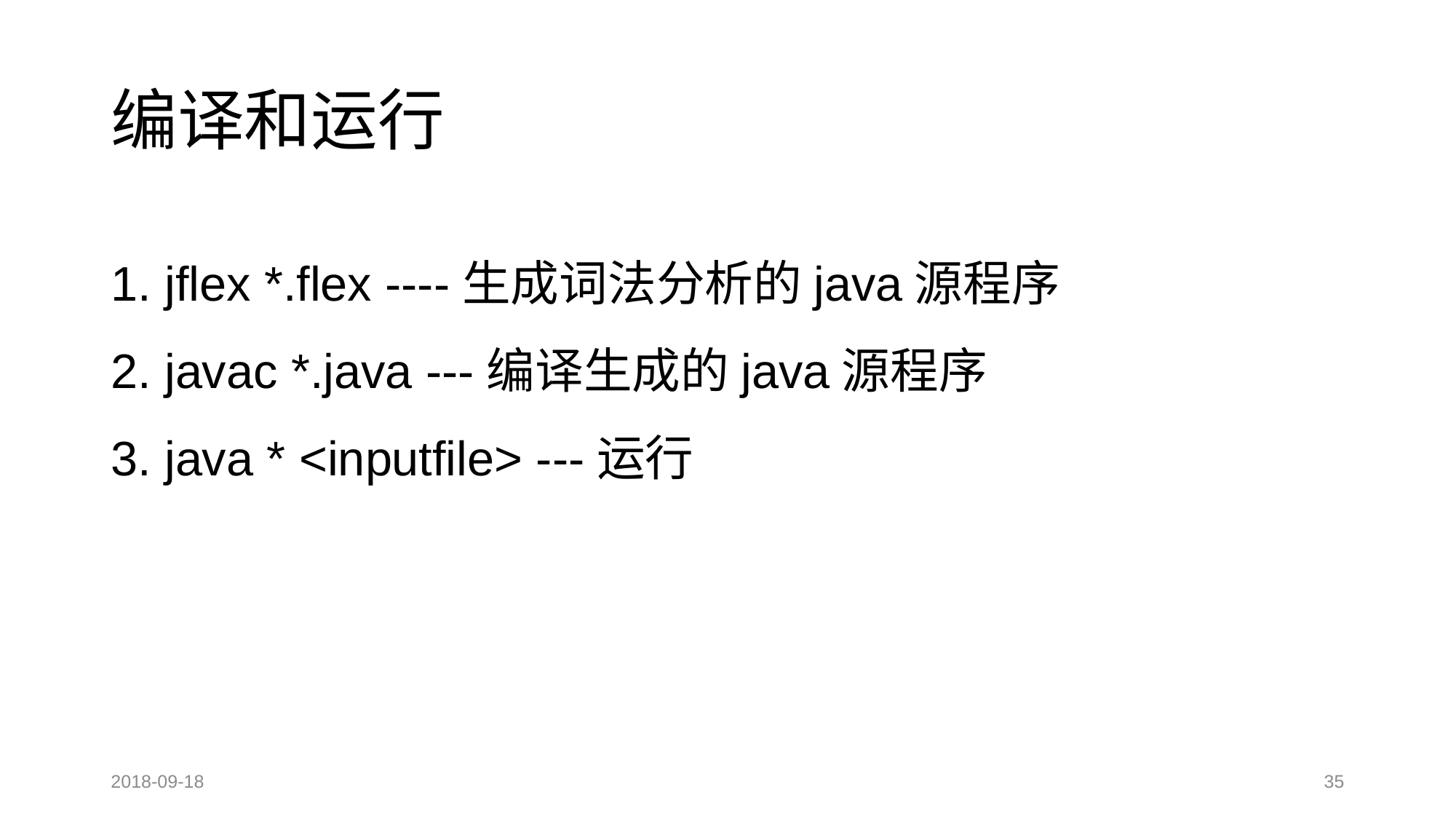

# 编译和运行
1. jflex *.flex ----生成词法分析的java源程序
2. javac *.java ---编译生成的java源程序
3. java * <inputfile> ---运行
2018-09-18
35